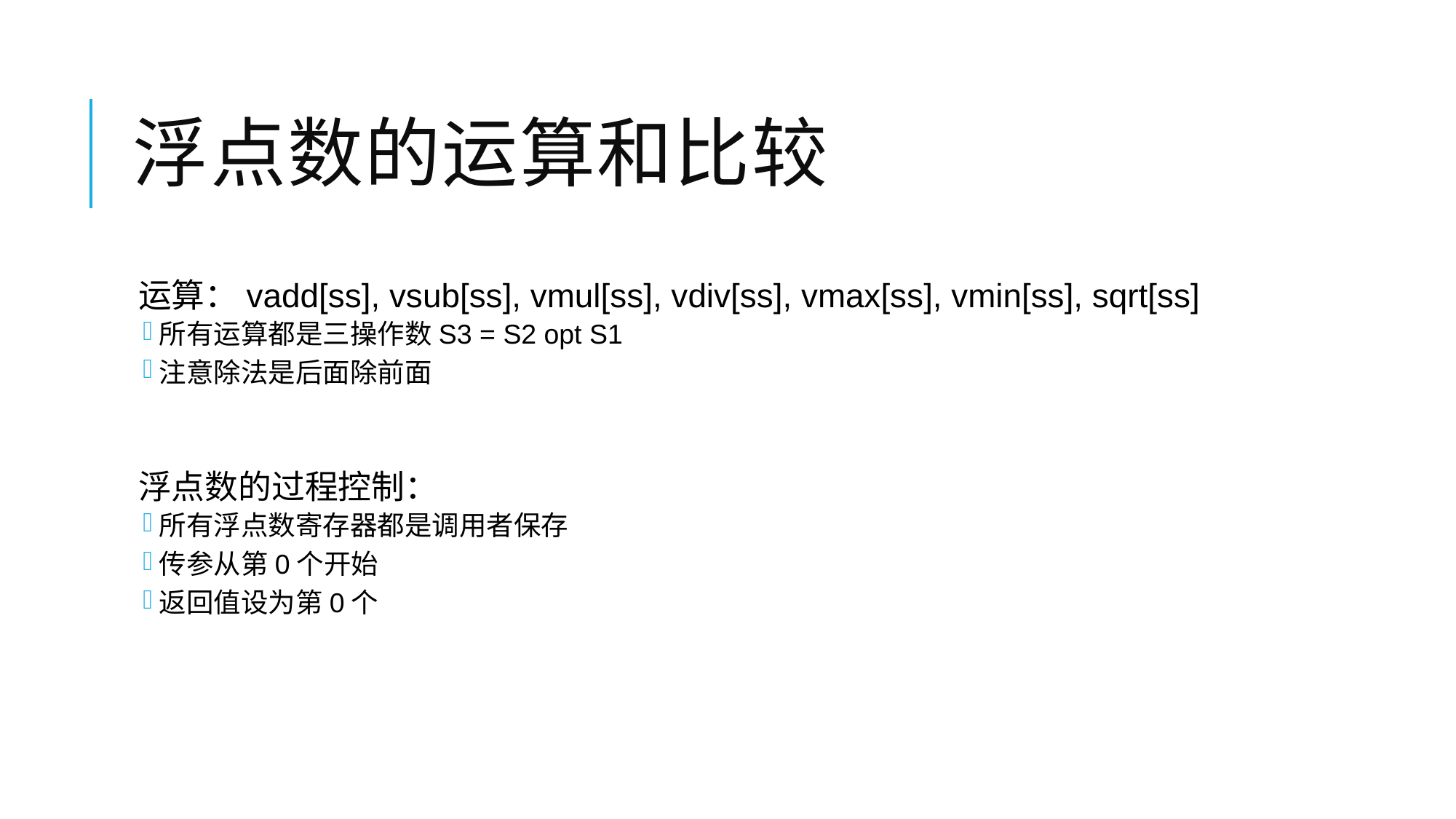

# 浮点数的运算和比较
运算：vadd[ss], vsub[ss], vmul[ss], vdiv[ss], vmax[ss], vmin[ss], sqrt[ss]
所有运算都是三操作数S3 = S2 opt S1
注意除法是后面除前面

浮点数的过程控制：
所有浮点数寄存器都是调用者保存
传参从第0个开始
返回值设为第0个